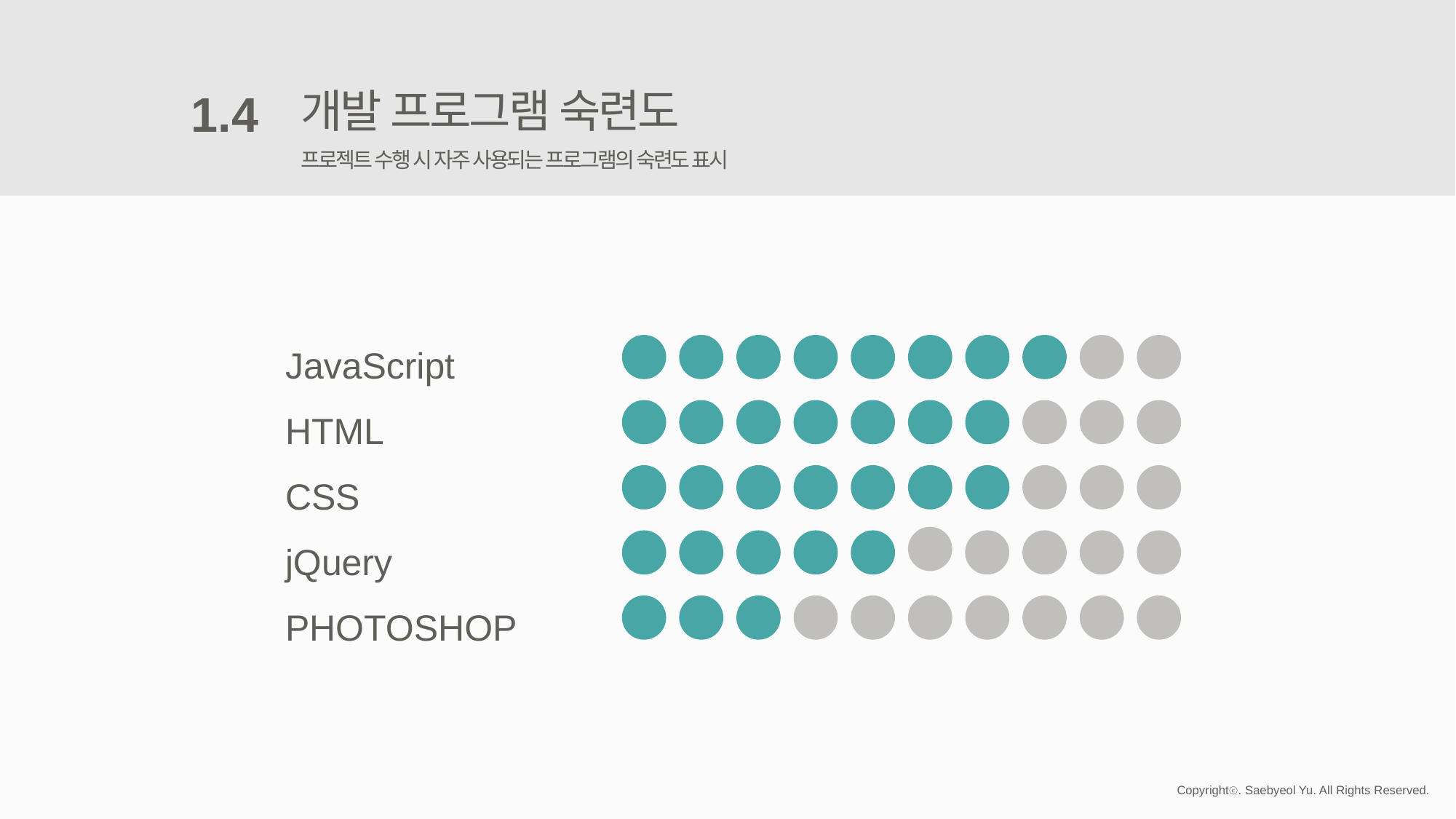

개발 프로그램 숙련도
1.4
프로젝트 수행 시 자주 사용되는 프로그램의 숙련도 표시
JavaScript
HTML
CSS
jQuery
PHOTOSHOP